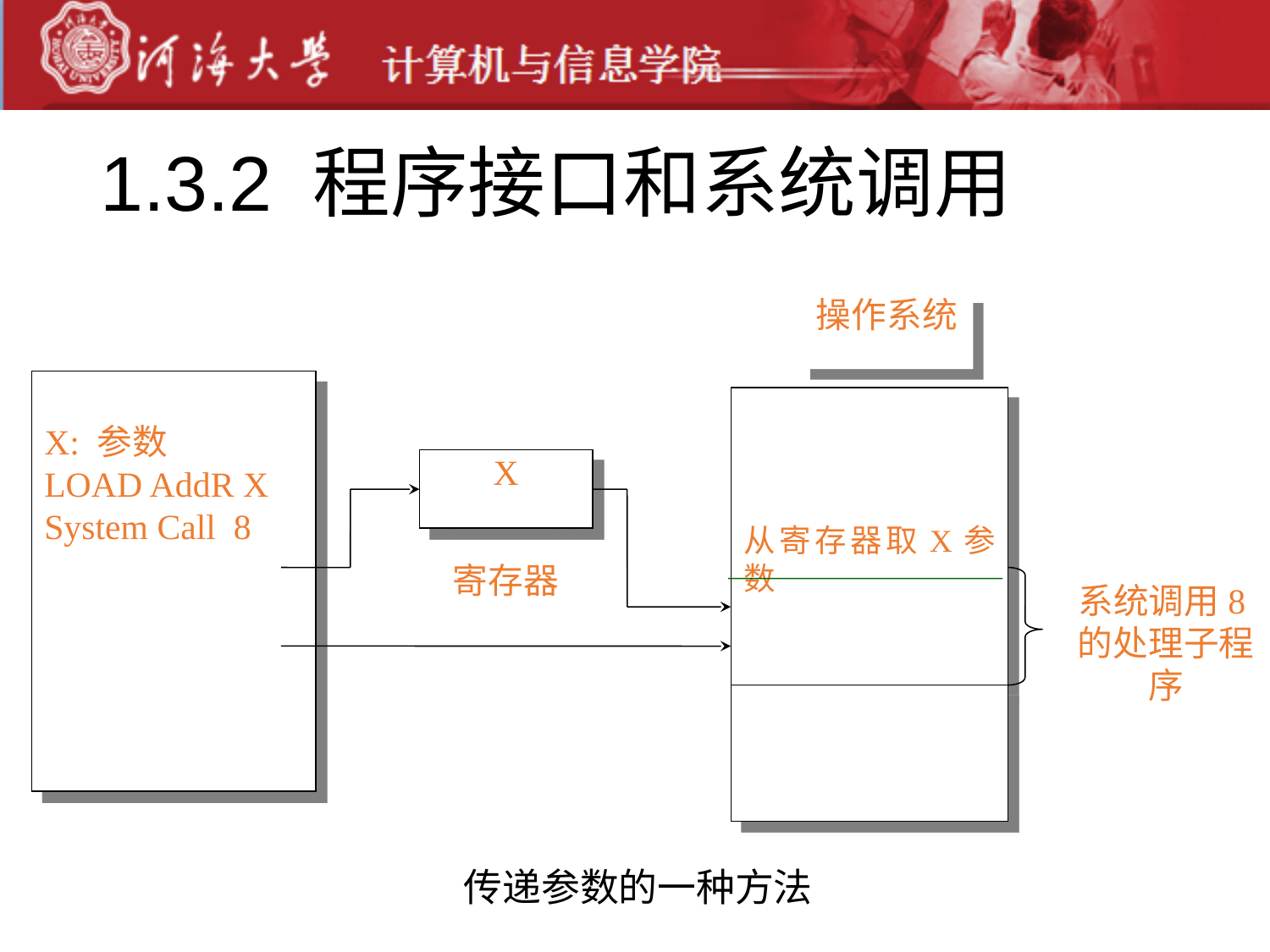

# 1.3.2 程序接口和系统调用
操作系统

X: 参数
LOAD AddR X
System Call  8

从寄存器取X参数
X

寄存器

系统调用8的处理子程序

传递参数的一种方法